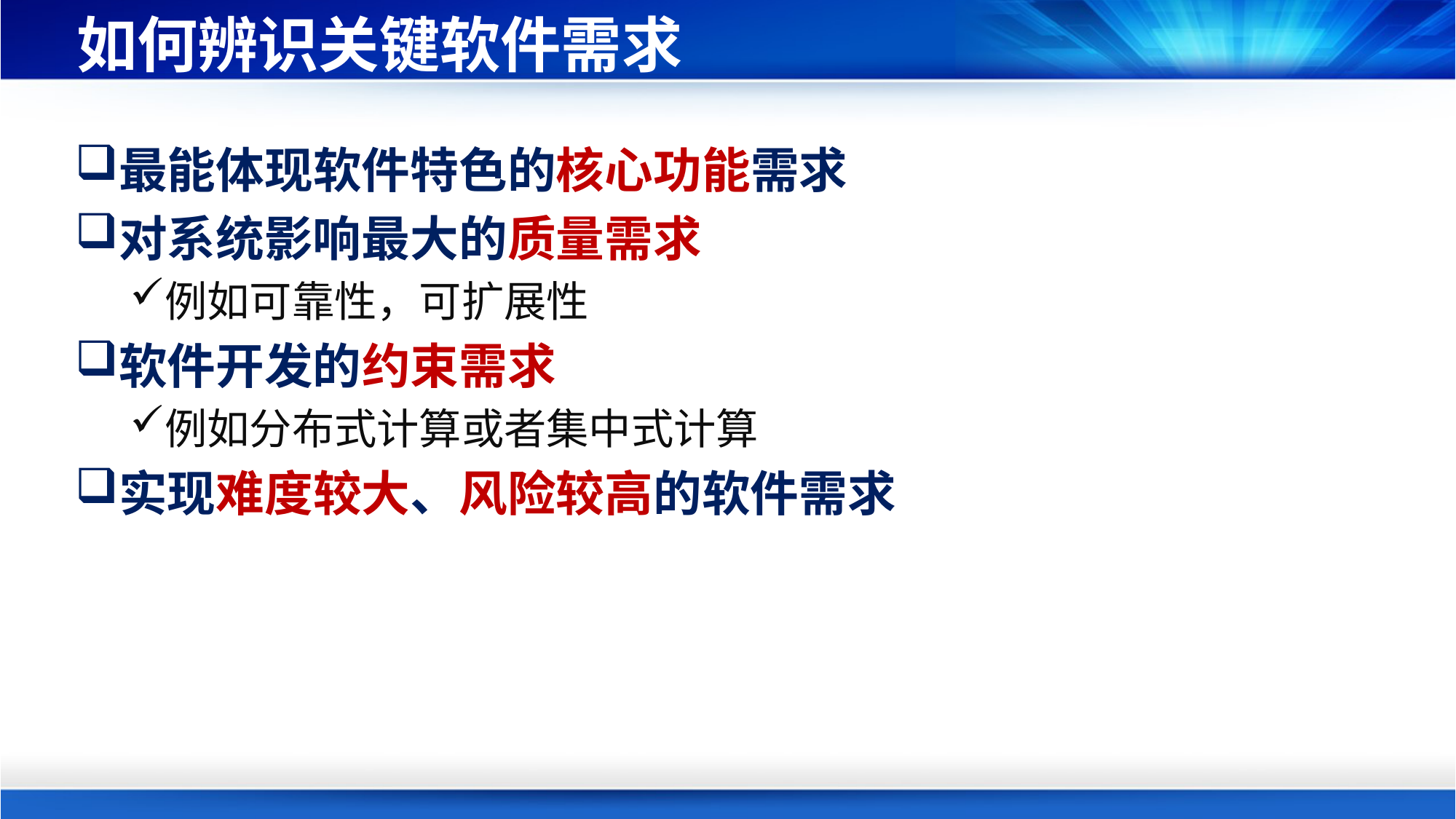

# 如何辨识关键软件需求
最能体现软件特色的核心功能需求
对系统影响最大的质量需求
例如可靠性，可扩展性
软件开发的约束需求
例如分布式计算或者集中式计算
实现难度较大、风险较高的软件需求